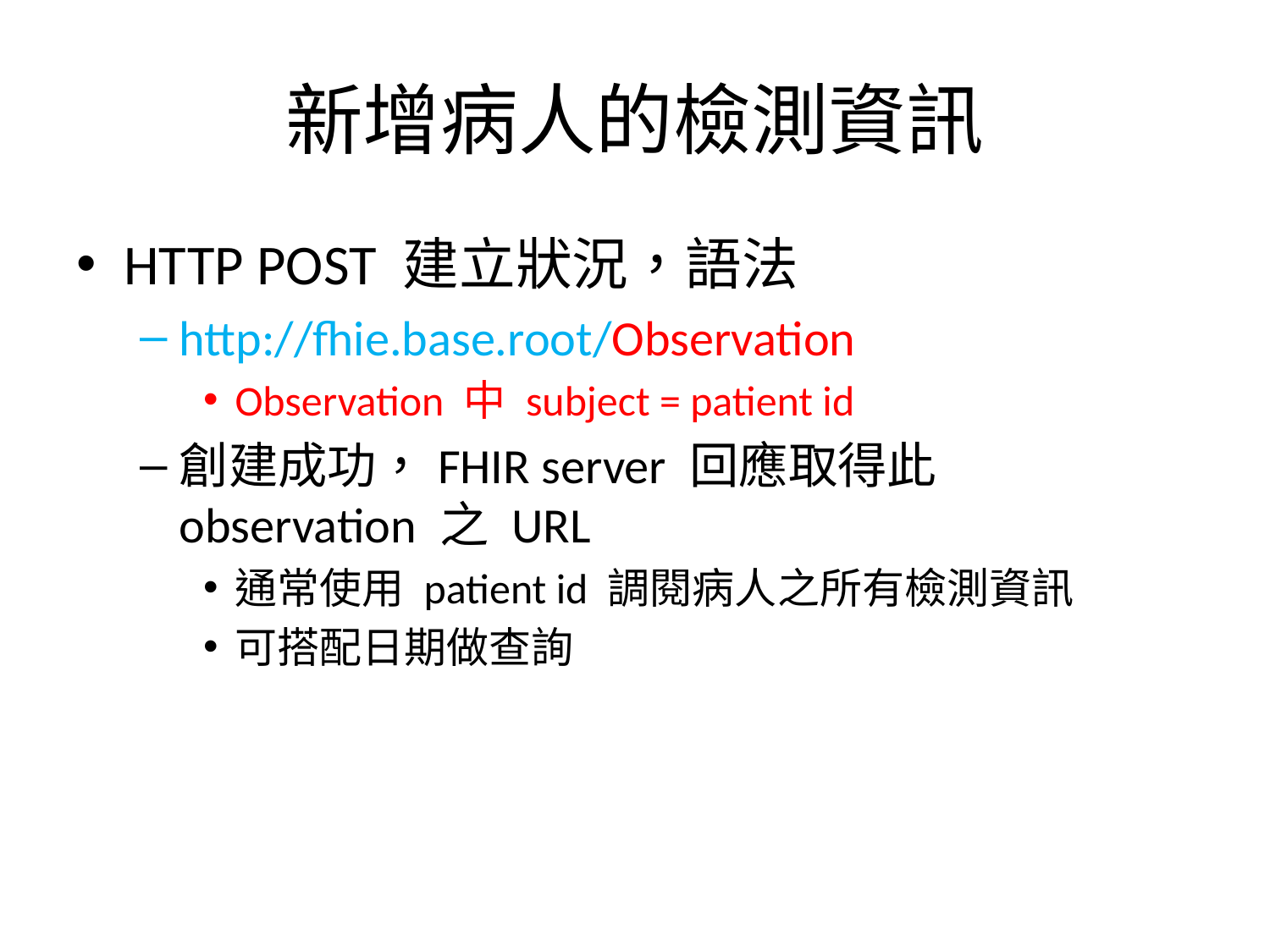

# 新增病人的檢測資訊
HTTP POST 建立狀況，語法
http://fhie.base.root/Observation
Observation 中 subject = patient id
創建成功，FHIR server 回應取得此 observation 之 URL
通常使用 patient id 調閱病人之所有檢測資訊
可搭配日期做查詢